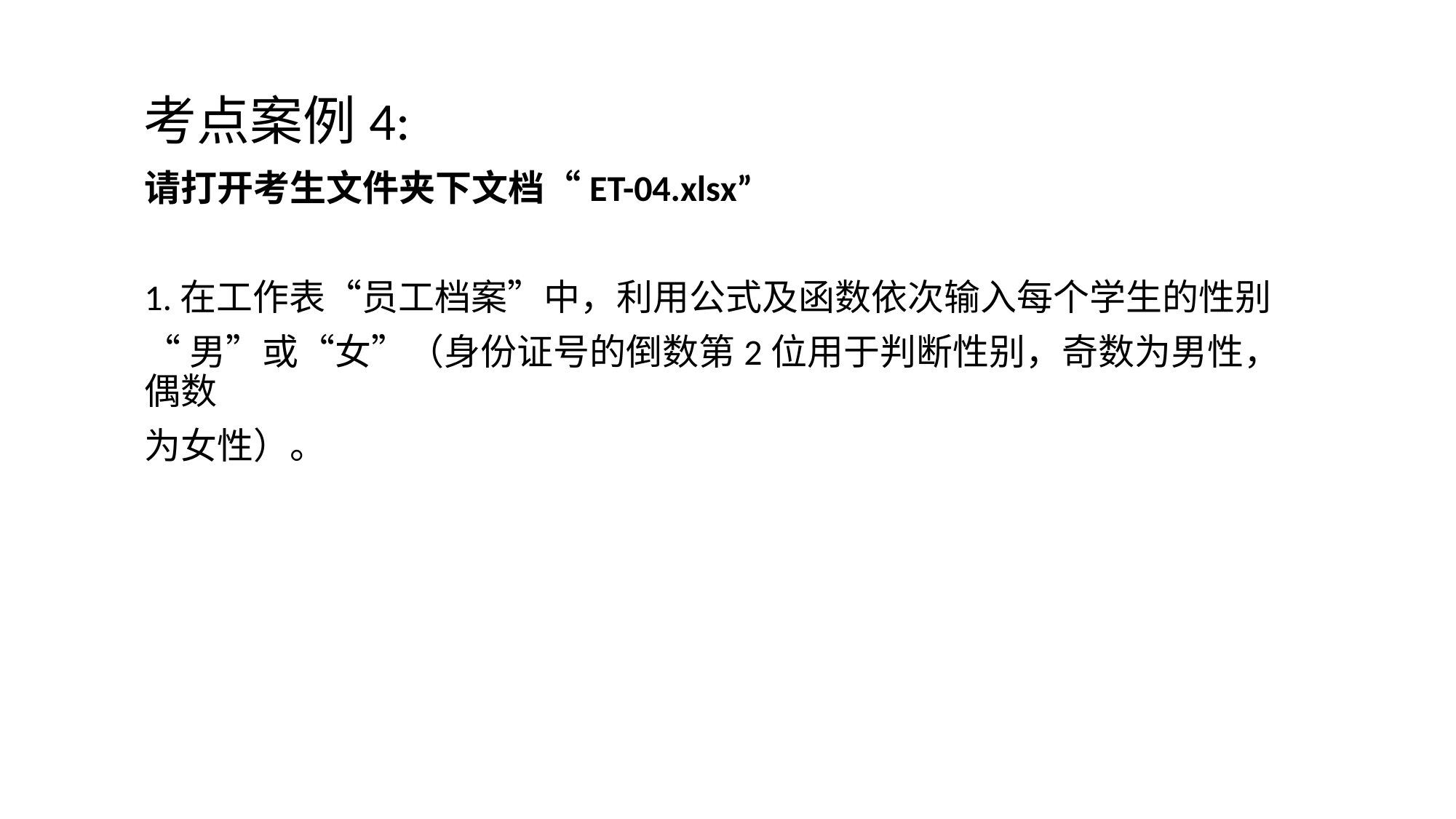

# 考点案例4:
请打开考生文件夹下文档“ET-04.xlsx”

1.在工作表“员工档案”中，利用公式及函数依次输入每个学生的性别
“男”或“女”（身份证号的倒数第2位用于判断性别，奇数为男性，偶数
为女性）。